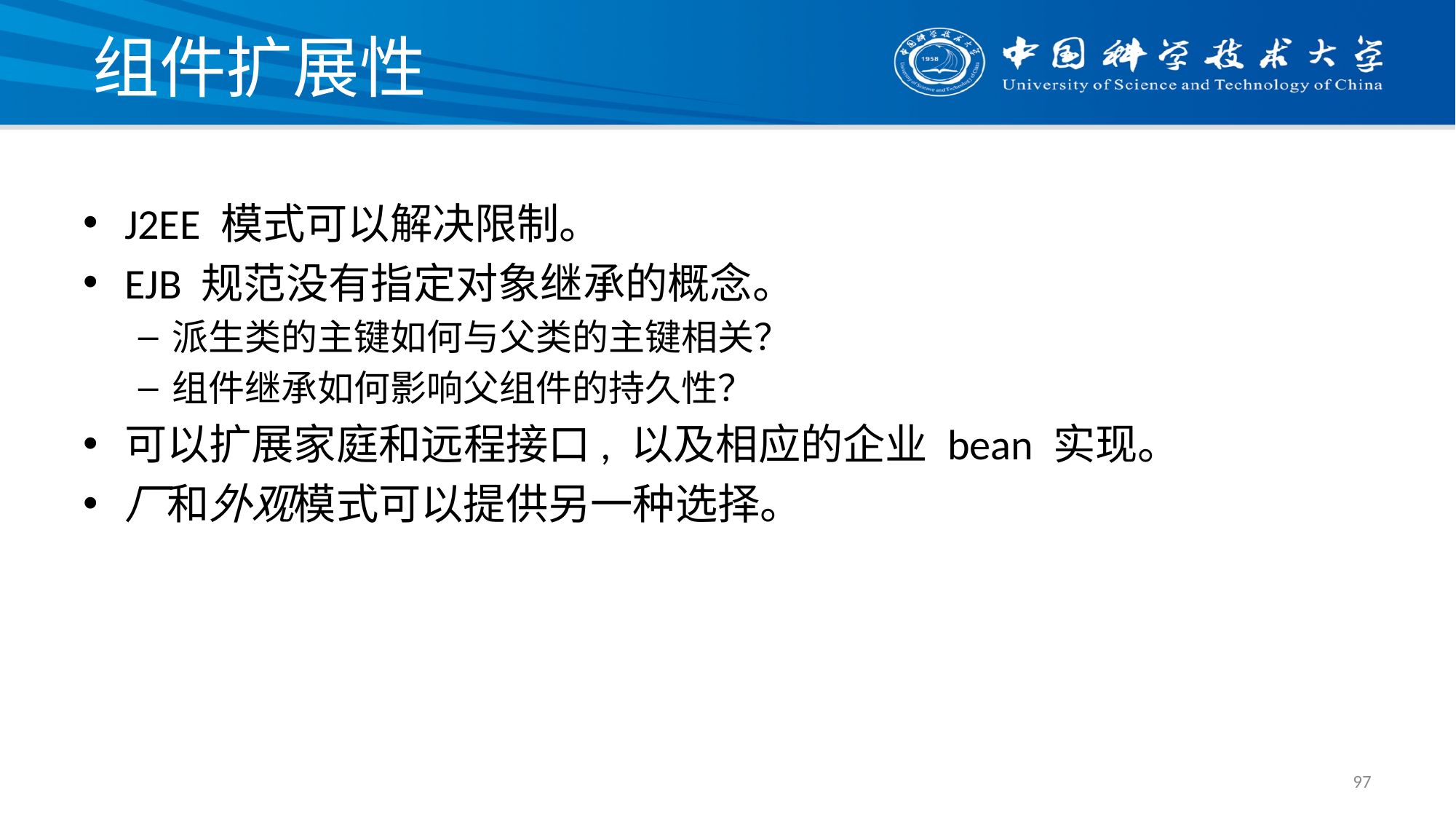

# 组件扩展性
J2EE 模式可以解决限制。
EJB 规范没有指定对象继承的概念。
派生类的主键如何与父类的主键相关？
组件继承如何影响父组件的持久性？
可以扩展家庭和远程接口, 以及相应的企业 bean 实现。
厂和外观模式可以提供另一种选择。
97